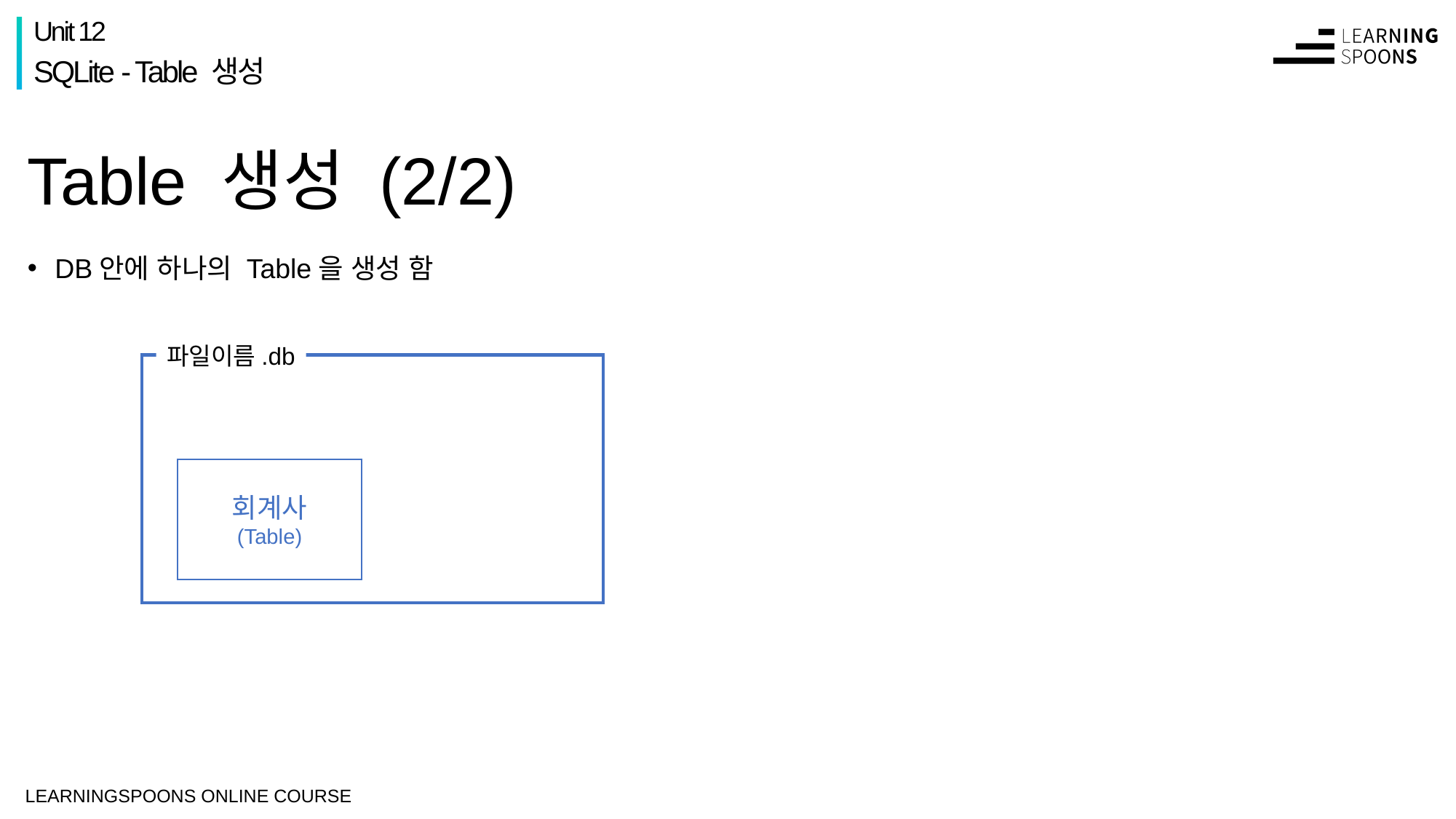

Unit 12
SQLite - Table 생성
# Table 생성 (2/2)
DB안에 하나의 Table을 생성 함

파일이름.db

회계사
(Table)